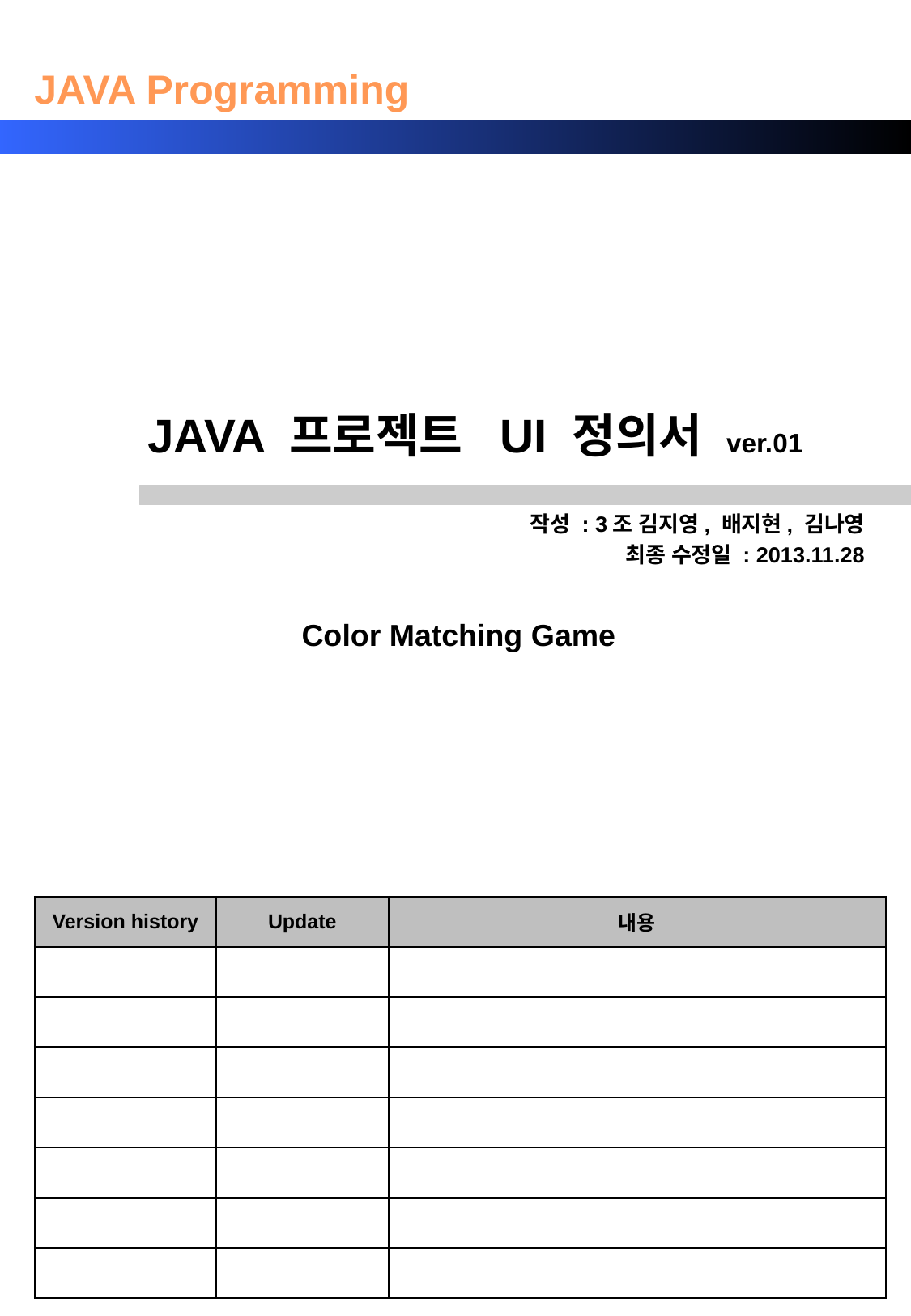

# JAVA 프로젝트  UI 정의서 ver.01

	작성 : 3조 김지영, 배지현, 김나영
	최종 수정일 : 2013.11.28
Color Matching Game
| Version history | Update | 내용 |
| --- | --- | --- |
|  |  |  |
|  |  |  |
|  |  |  |
|  |  |  |
|  |  |  |
|  |  |  |
|  |  |  |